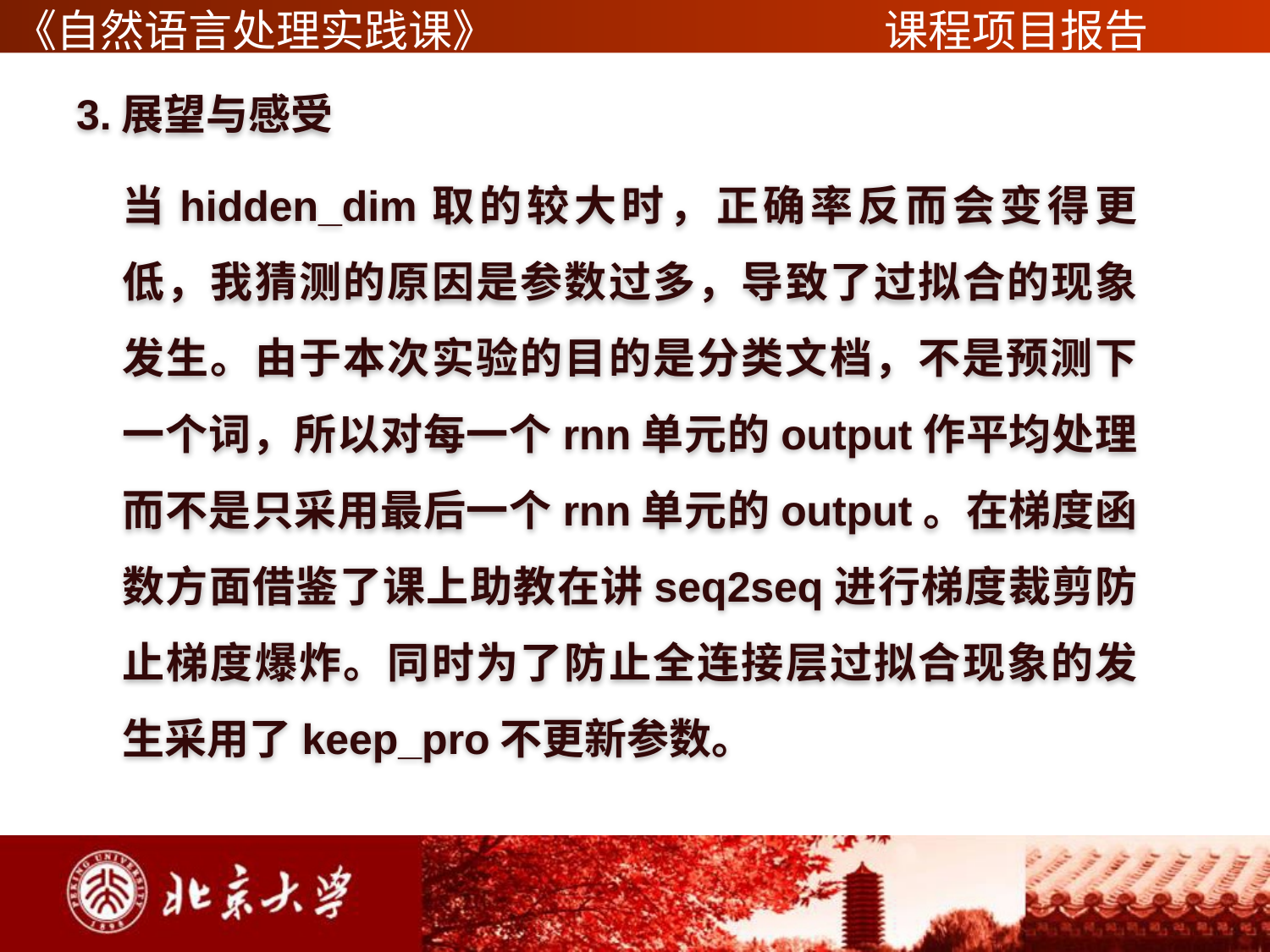

3.展望与感受
当hidden_dim取的较大时，正确率反而会变得更低，我猜测的原因是参数过多，导致了过拟合的现象发生。由于本次实验的目的是分类文档，不是预测下一个词，所以对每一个rnn单元的output作平均处理而不是只采用最后一个rnn单元的output。在梯度函数方面借鉴了课上助教在讲seq2seq进行梯度裁剪防止梯度爆炸。同时为了防止全连接层过拟合现象的发生采用了keep_pro不更新参数。